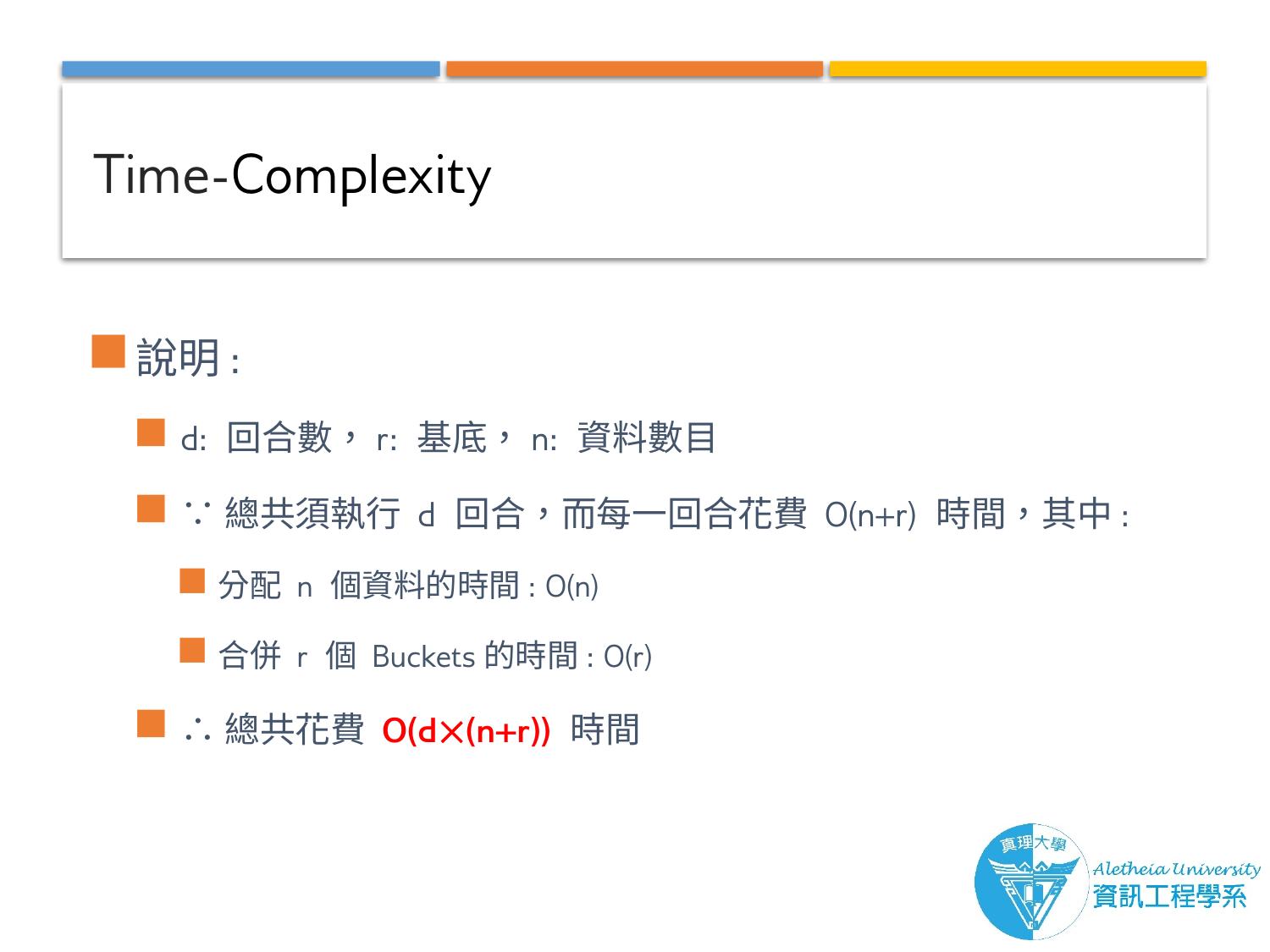

# Time-Complexity
說明:
d: 回合數，r: 基底，n: 資料數目
∵總共須執行 d 回合，而每一回合花費 O(n+r) 時間，其中:
分配 n 個資料的時間: O(n)
合併 r 個 Buckets的時間: O(r)
∴總共花費 O(d×(n+r)) 時間